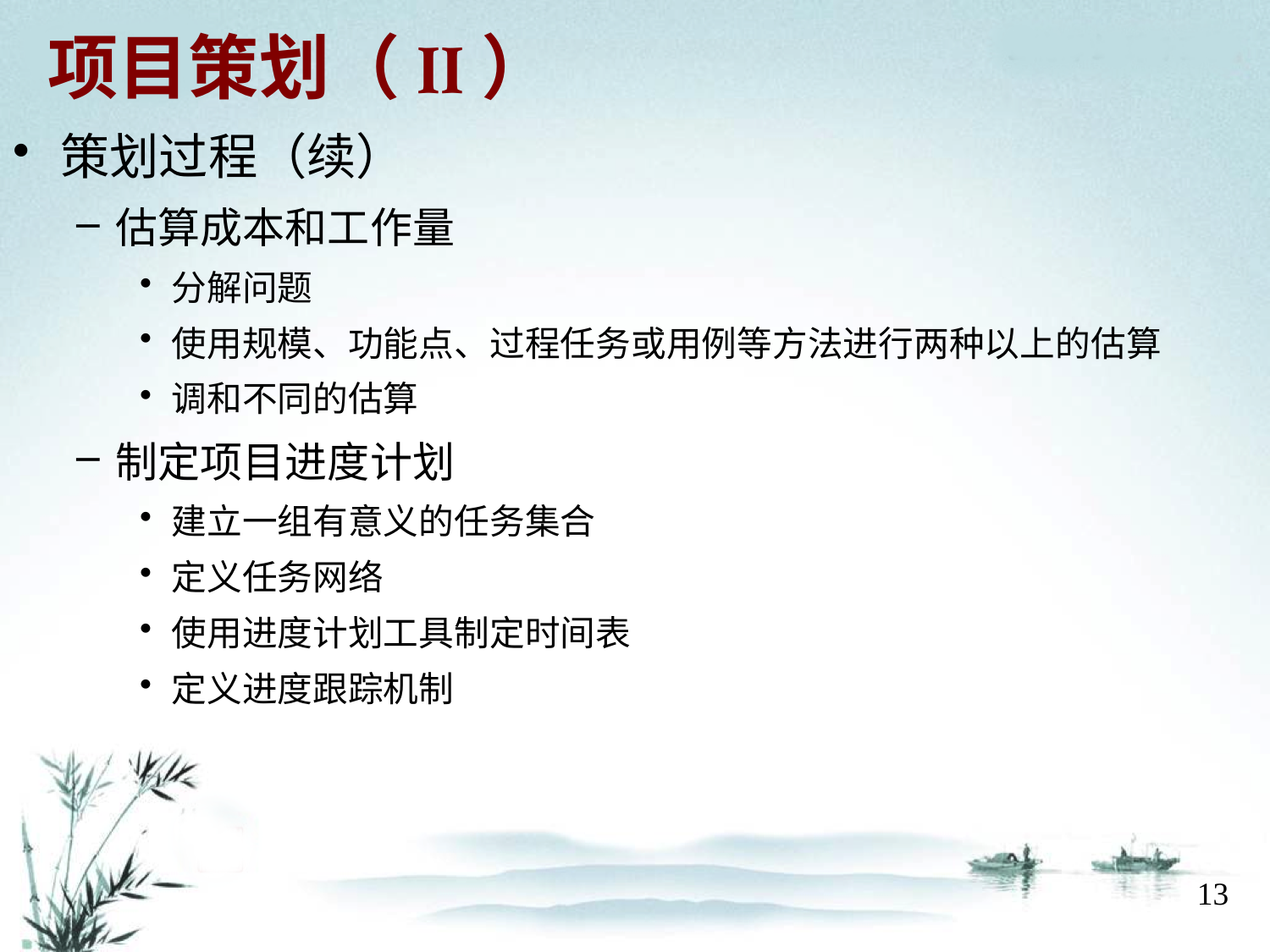

# 项目策划（II）
策划过程（续）
估算成本和工作量
分解问题
使用规模、功能点、过程任务或用例等方法进行两种以上的估算
调和不同的估算
制定项目进度计划
建立一组有意义的任务集合
定义任务网络
使用进度计划工具制定时间表
定义进度跟踪机制
13